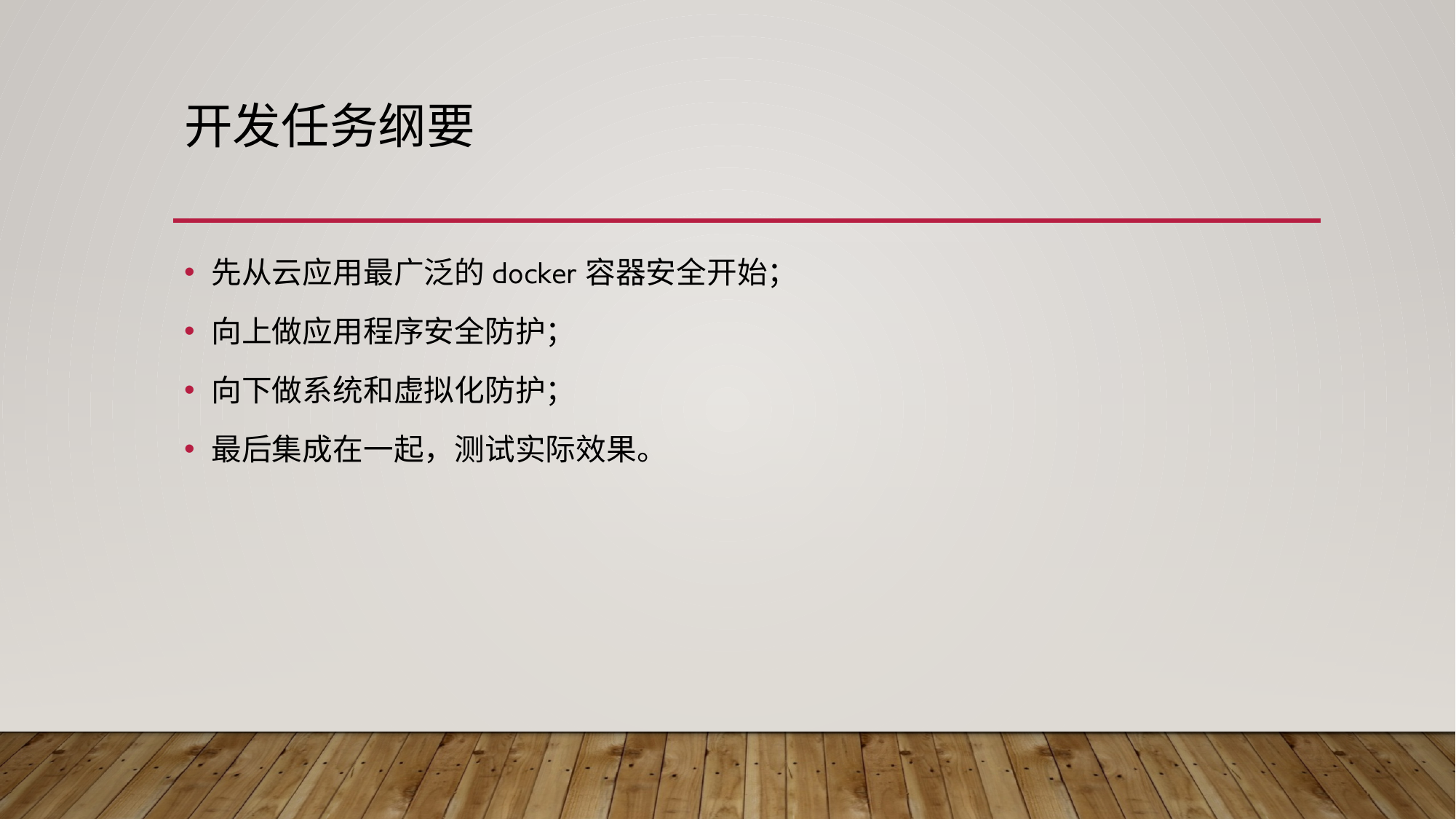

# 开发任务纲要
先从云应用最广泛的docker容器安全开始；
向上做应用程序安全防护；
向下做系统和虚拟化防护；
最后集成在一起，测试实际效果。